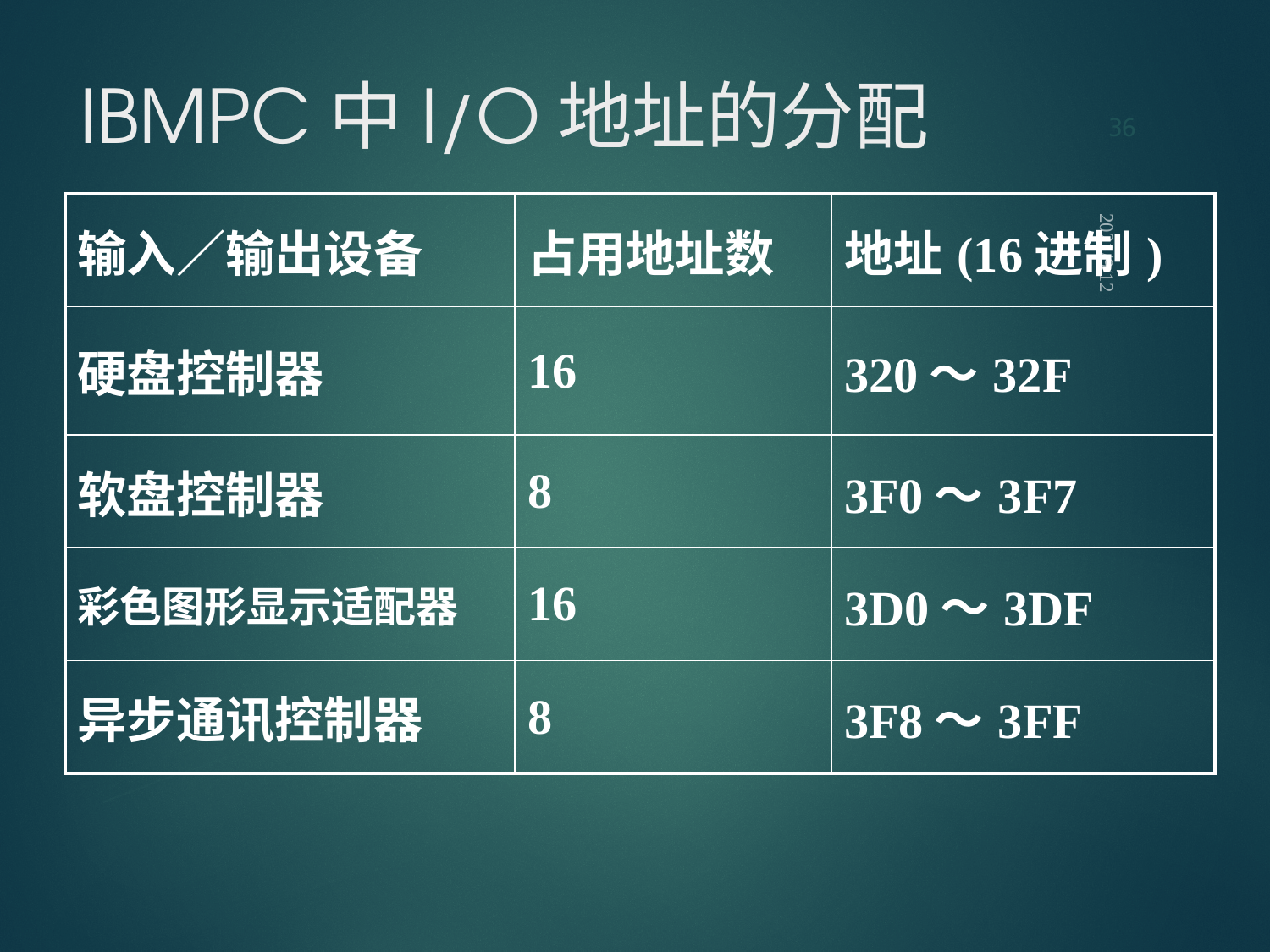

36
# IBMPC中I/O地址的分配
| 输入／输出设备 | 占用地址数 | 地址(16进制) |
| --- | --- | --- |
| 硬盘控制器 | 16 | 320～32F |
| 软盘控制器 | 8 | 3F0～3F7 |
| 彩色图形显示适配器 | 16 | 3D0～3DF |
| 异步通讯控制器 | 8 | 3F8～3FF |
2021/9/12